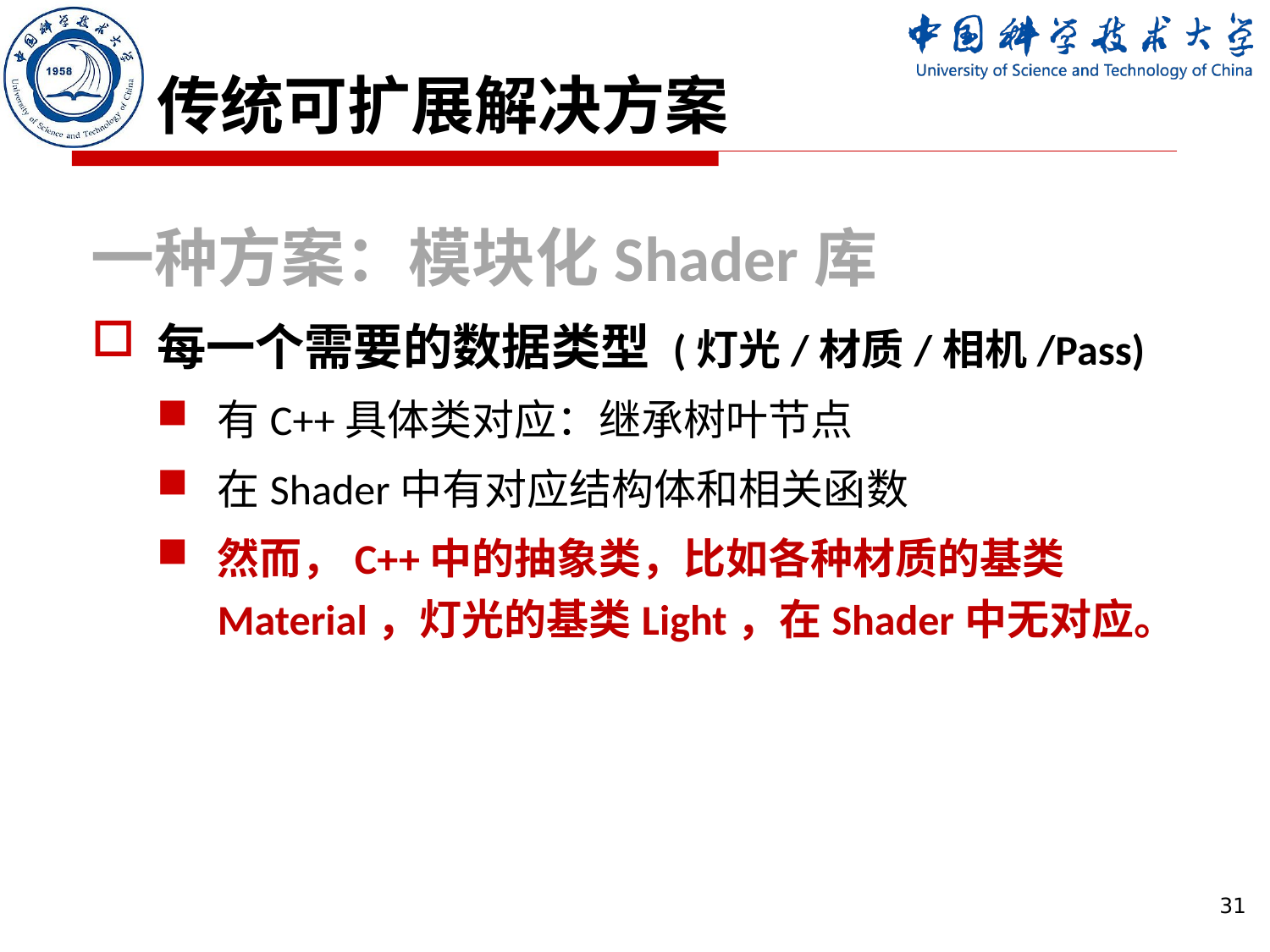

# 传统可扩展解决方案
一种方案：模块化Shader库
每一个需要的数据类型 (灯光/材质/相机/Pass)
有C++具体类对应：继承树叶节点
在Shader中有对应结构体和相关函数
然而，C++中的抽象类，比如各种材质的基类Material，灯光的基类Light，在Shader中无对应。

31